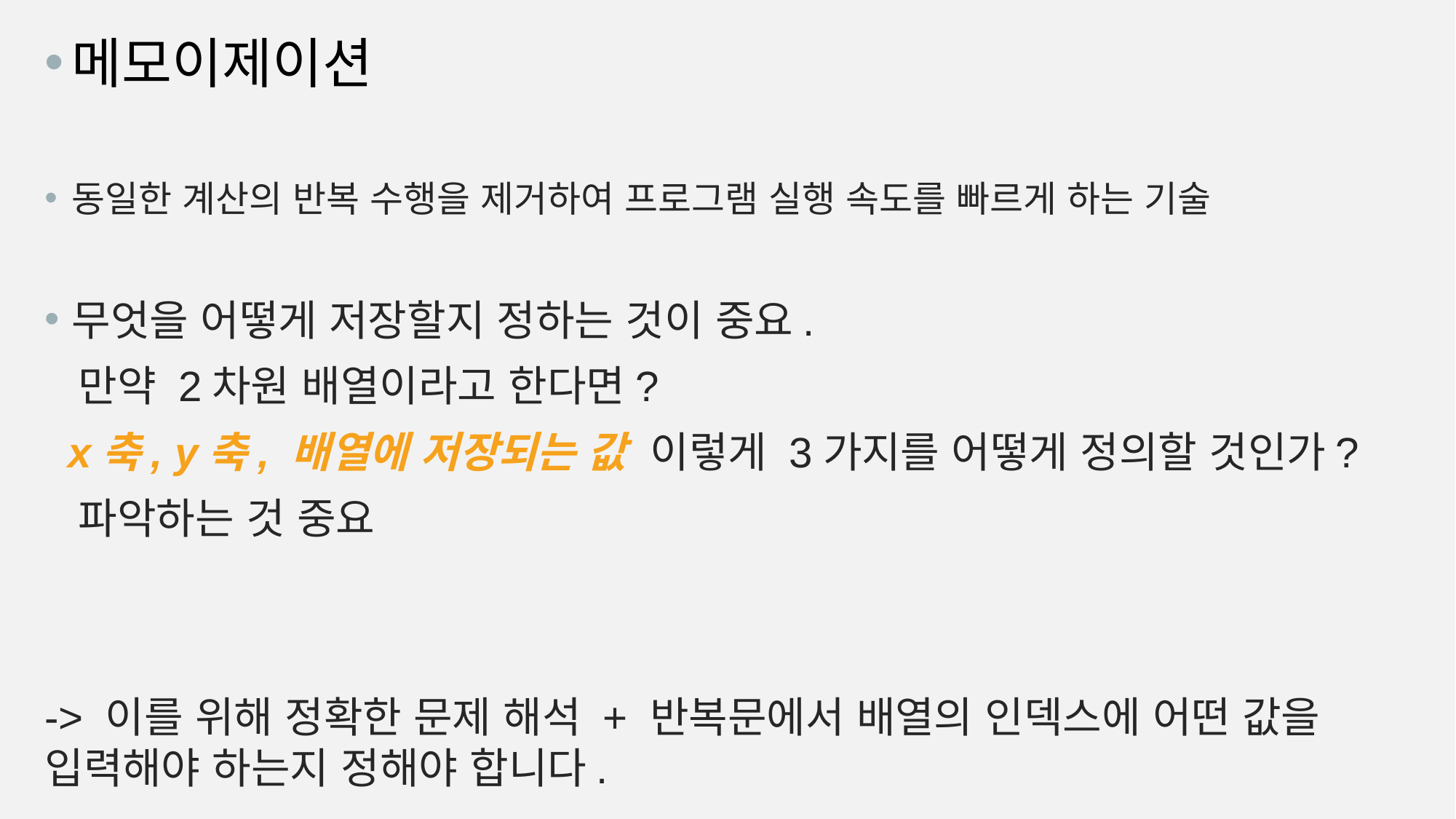

메모이제이션

동일한 계산의 반복 수행을 제거하여 프로그램 실행 속도를 빠르게 하는 기술

무엇을 어떻게 저장할지 정하는 것이 중요.
  만약 2차원 배열이라고 한다면?
  x축, y축, 배열에 저장되는 값  이렇게 3가지를 어떻게 정의할 것인가?
  파악하는 것 중요

-> 이를 위해 정확한 문제 해석 + 반복문에서 배열의 인덱스에 어떤 값을 입력해야 하는지 정해야 합니다.